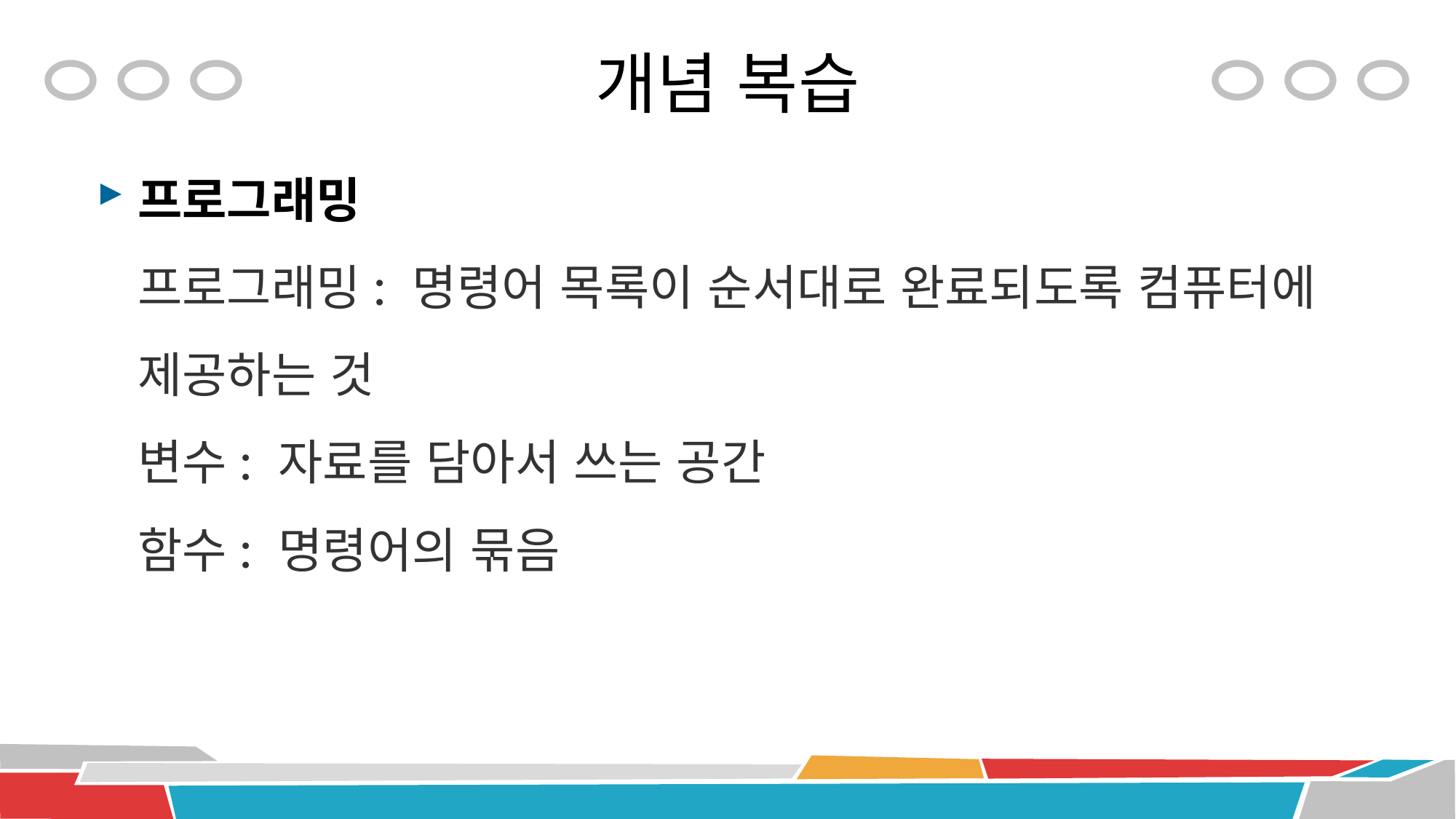

# 개념 복습
프로그래밍
프로그래밍: 명령어 목록이 순서대로 완료되도록 컴퓨터에 제공하는 것
변수: 자료를 담아서 쓰는 공간
함수: 명령어의 묶음